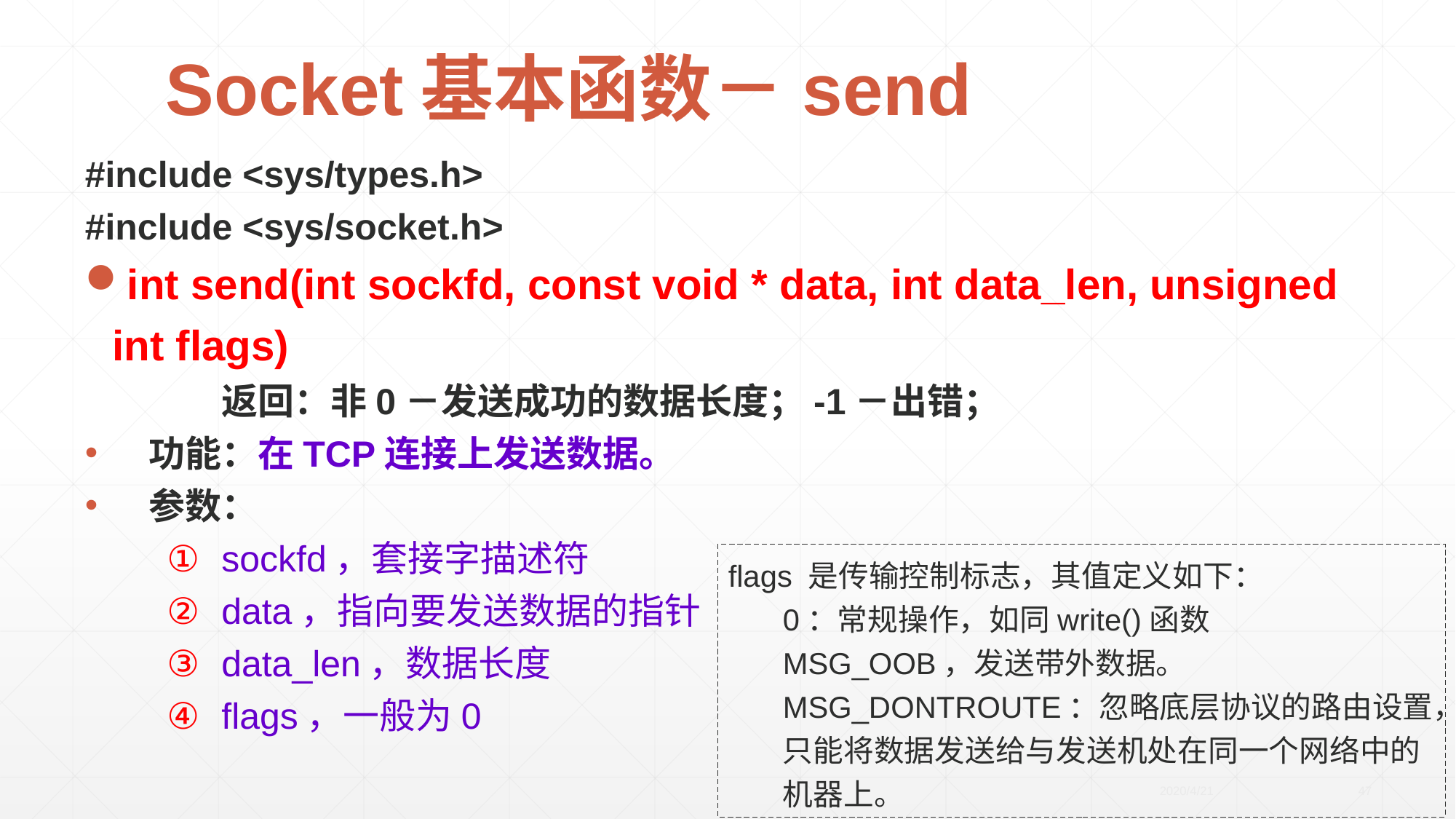

# Socket基本函数－send
#include <sys/types.h>
#include <sys/socket.h>
int send(int sockfd, const void * data, int data_len, unsigned int flags)
		返回：非0－发送成功的数据长度；-1－出错；
功能：在TCP连接上发送数据。
参数：
sockfd，套接字描述符
data，指向要发送数据的指针
data_len，数据长度
flags，一般为0
flags 是传输控制标志，其值定义如下：
0：常规操作，如同write()函数
MSG_OOB，发送带外数据。
MSG_DONTROUTE：忽略底层协议的路由设置，只能将数据发送给与发送机处在同一个网络中的机器上。
2020/4/21
47